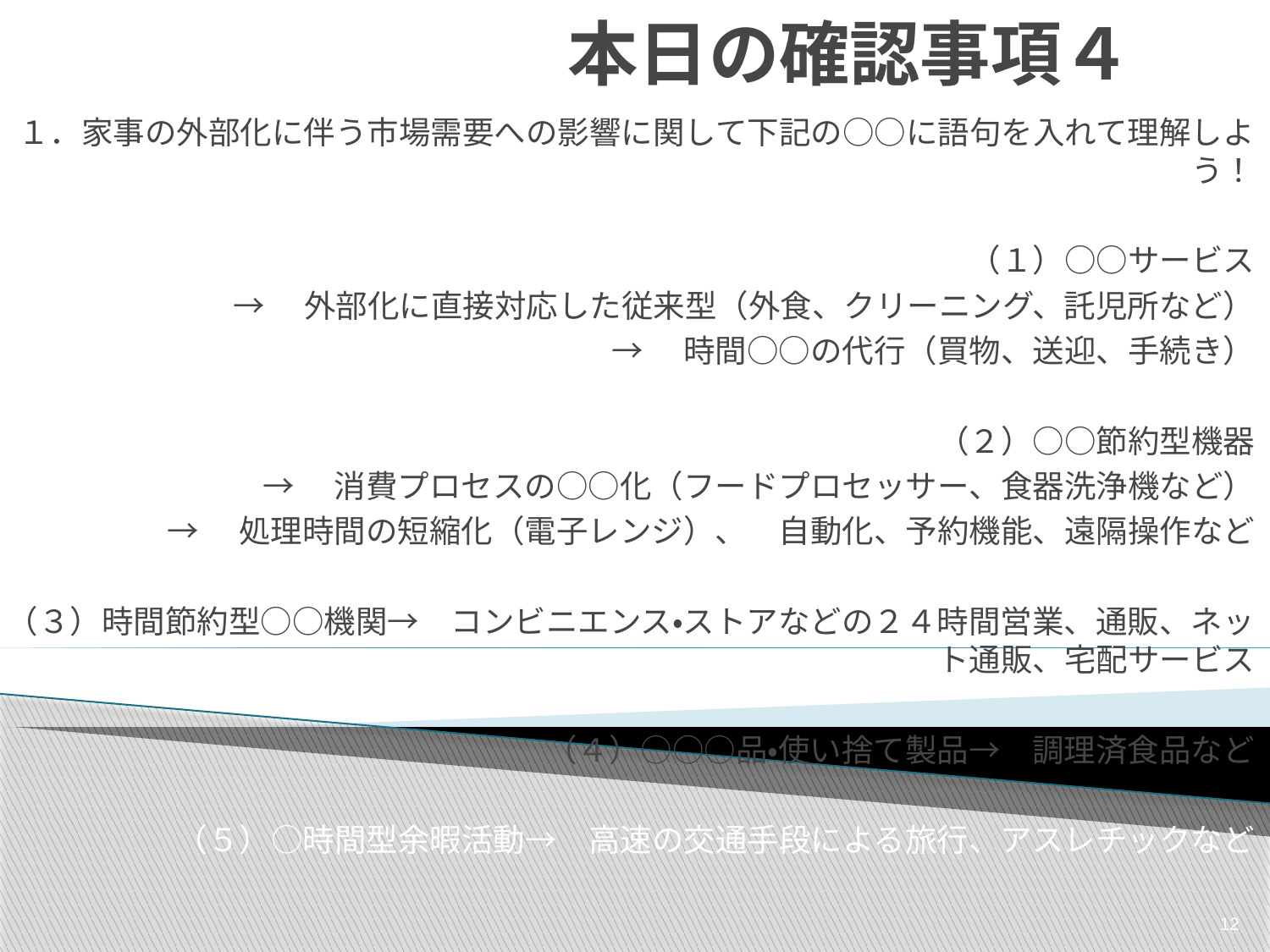

# 本日の確認事項４
１．家事の外部化に伴う市場需要への影響に関して下記の○○に語句を入れて理解しよう！

（１）○○サービス
→　外部化に直接対応した従来型（外食、クリーニング、託児所など）
→　時間○○の代行（買物、送迎、手続き）

（２）○○節約型機器
→　消費プロセスの○○化（フードプロセッサー、食器洗浄機など）
→　処理時間の短縮化（電子レンジ）、　自動化、予約機能、遠隔操作など

（３）時間節約型○○機関→　コンビニエンス・ストアなどの２４時間営業、通販、ネット通販、宅配サービス

（４）○○○品・使い捨て製品→　調理済食品など

（５）○時間型余暇活動→　高速の交通手段による旅行、アスレチックなど
12